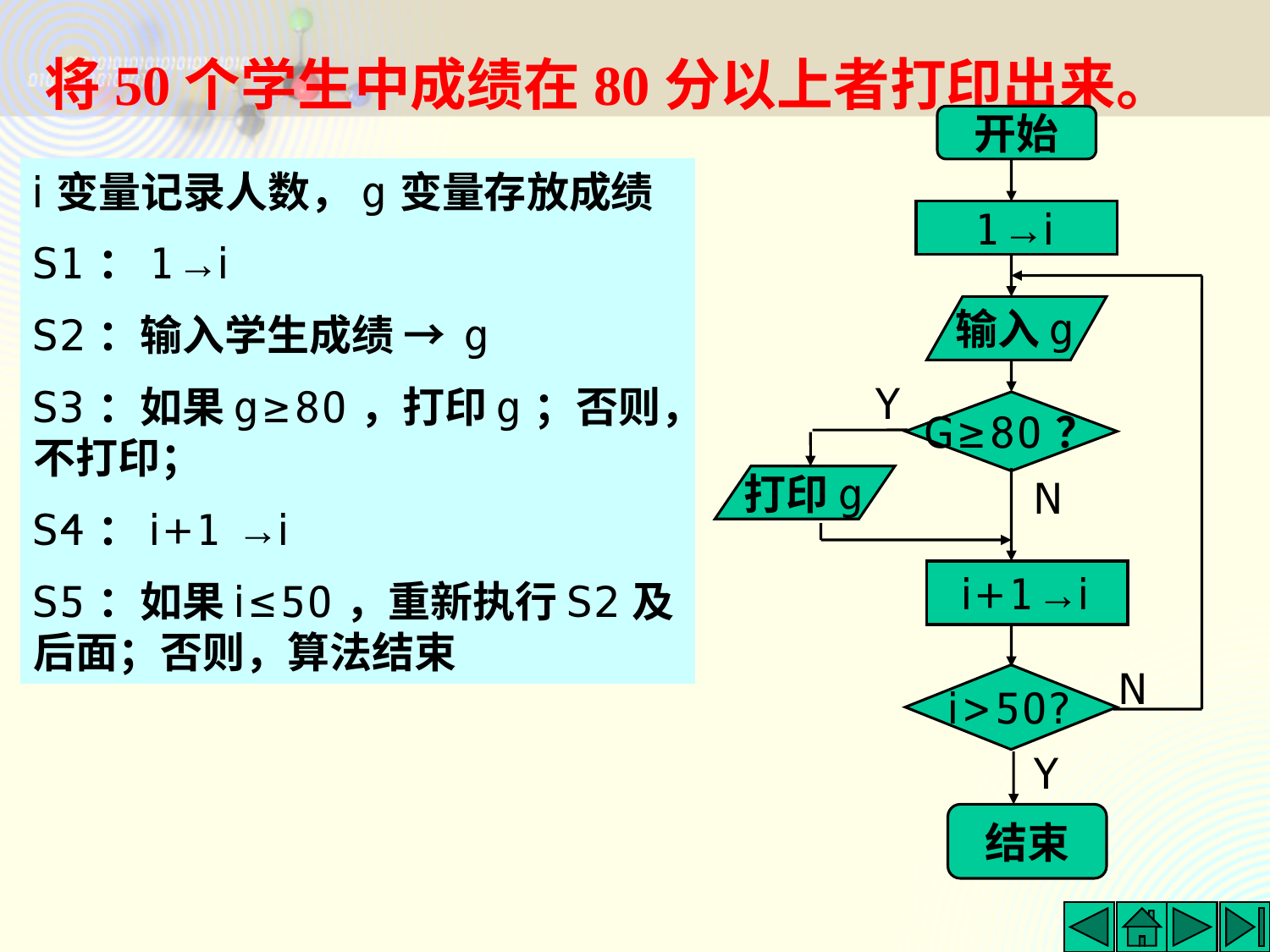

将50个学生中成绩在80分以上者打印出来。
开始

1→i

输入g

Y
G≥80？

N
打印g

i+1→i

N
i>50?

Y

结束
i变量记录人数，g变量存放成绩
S1：1→i
S2：输入学生成绩 → g
S3：如果g≥80，打印g；否则，不打印；
S4：i+1 →i
S5：如果i≤50，重新执行S2及后面；否则，算法结束